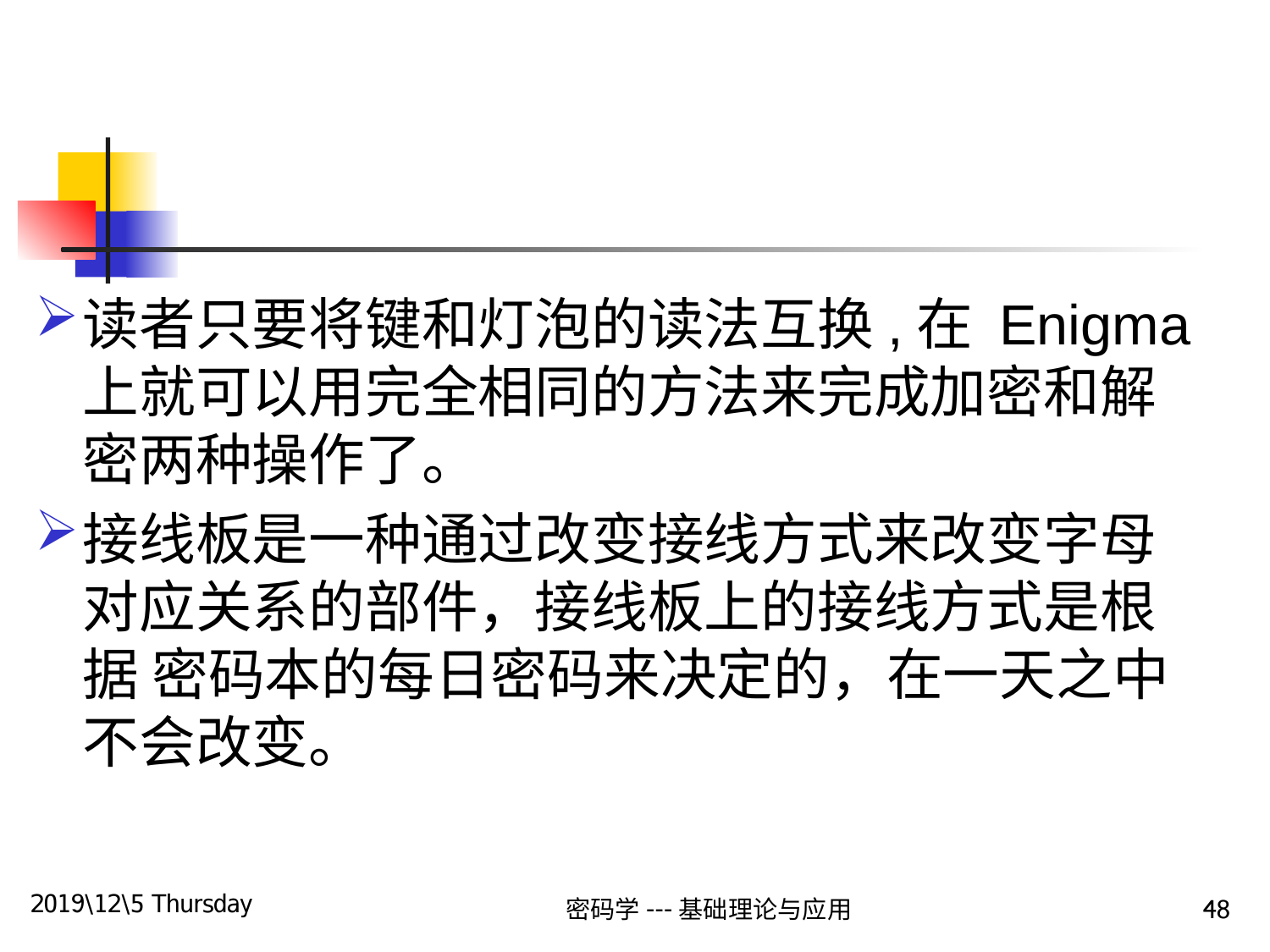

#
读者只要将键和灯泡的读法互换,在 Enigma上就可以用完全相同的方法来完成加密和解密两种操作了。
接线板是一种通过改变接线方式来改变字母对应关系的部件，接线板上的接线方式是根据 密码本的每日密码来决定的，在一天之中不会改变。

密码学---基础理论与应用
48
2019\12\5 Thursday